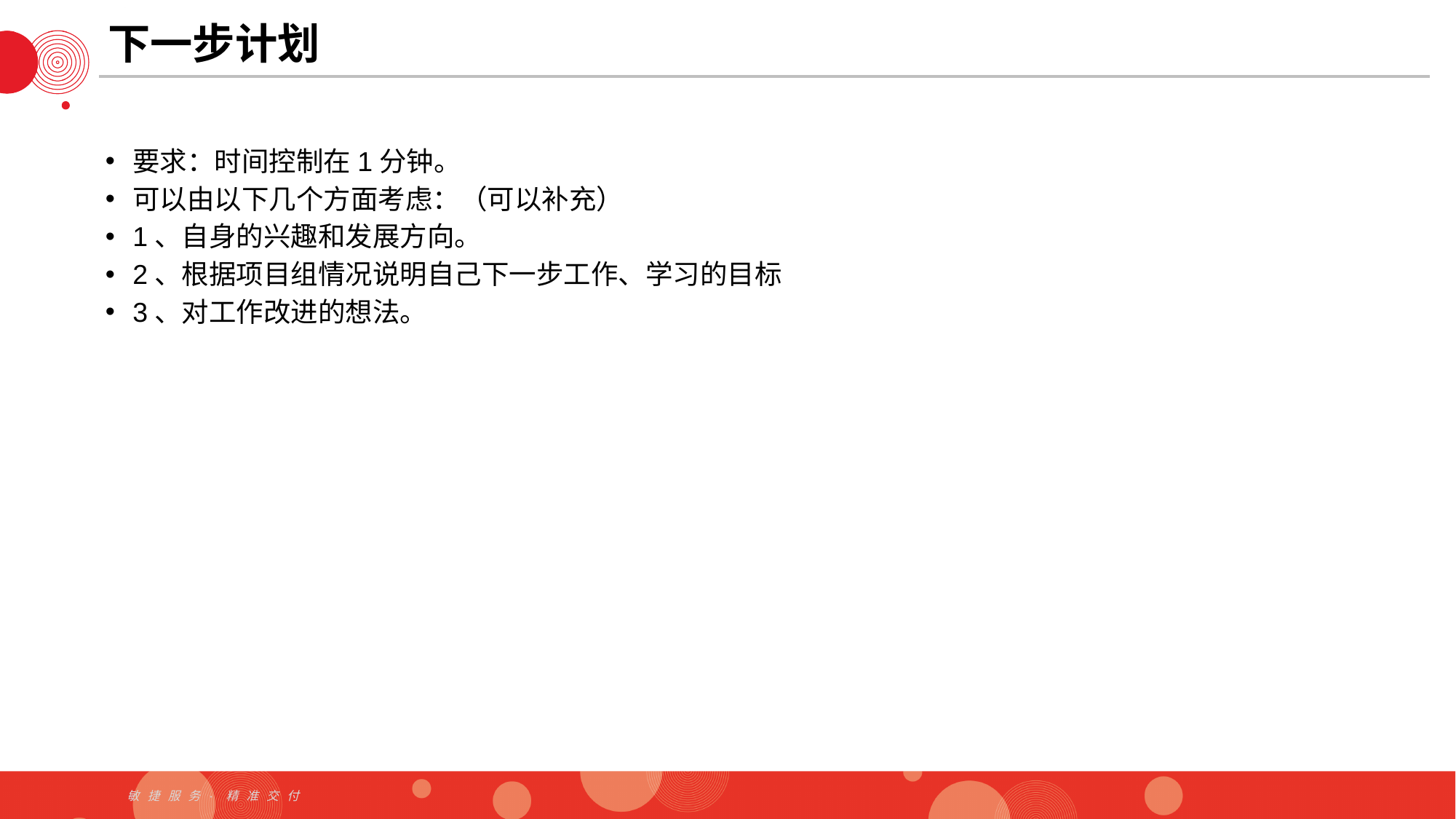

下一步计划
要求：时间控制在1分钟。
可以由以下几个方面考虑：（可以补充）
1、自身的兴趣和发展方向。
2、根据项目组情况说明自己下一步工作、学习的目标
3、对工作改进的想法。